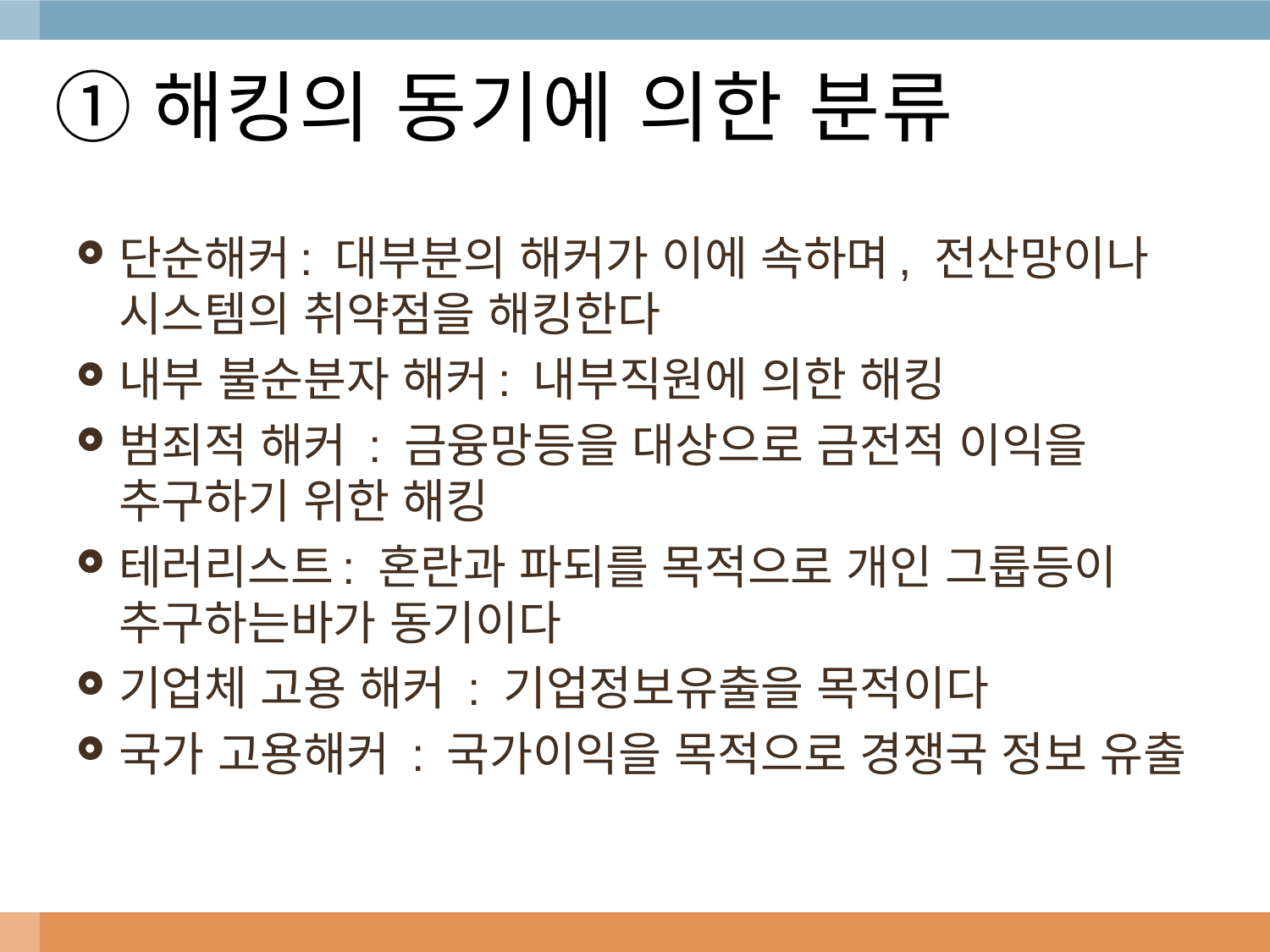

# ①해킹의 동기에 의한 분류
단순해커: 대부분의 해커가 이에 속하며, 전산망이나 시스템의 취약점을 해킹한다
내부 불순분자 해커: 내부직원에 의한 해킹
범죄적 해커 : 금융망등을 대상으로 금전적 이익을 추구하기 위한 해킹
테러리스트: 혼란과 파되를 목적으로 개인 그룹등이 추구하는바가 동기이다
기업체 고용 해커 : 기업정보유출을 목적이다
국가 고용해커 : 국가이익을 목적으로 경쟁국 정보 유출